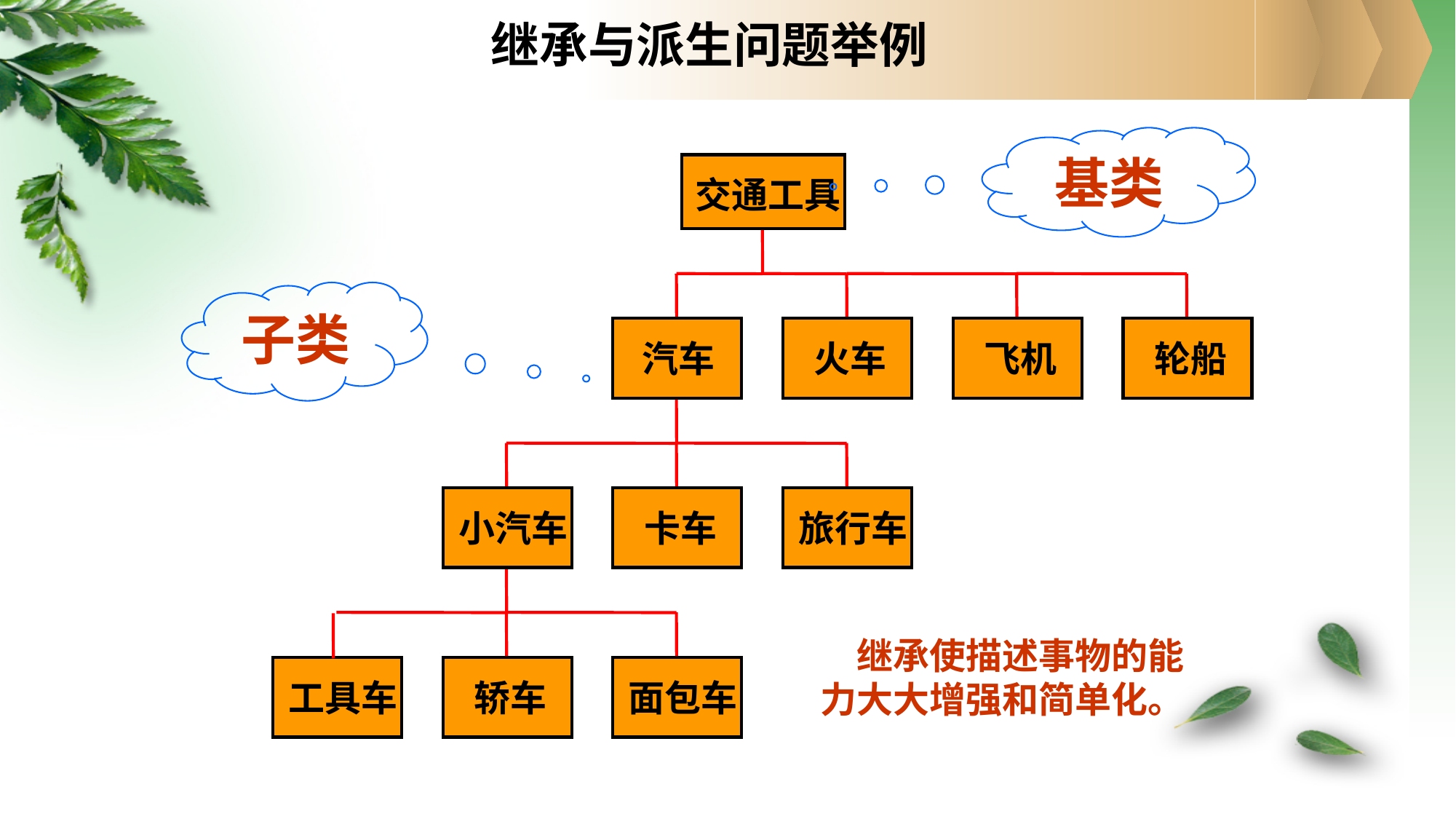

# 继承与派生问题举例
基类

交通工具

汽车
火车
飞机
轮船

小汽车
卡车
旅行车

工具车
轿车
面包车
子类
　继承使描述事物的能力大大增强和简单化。